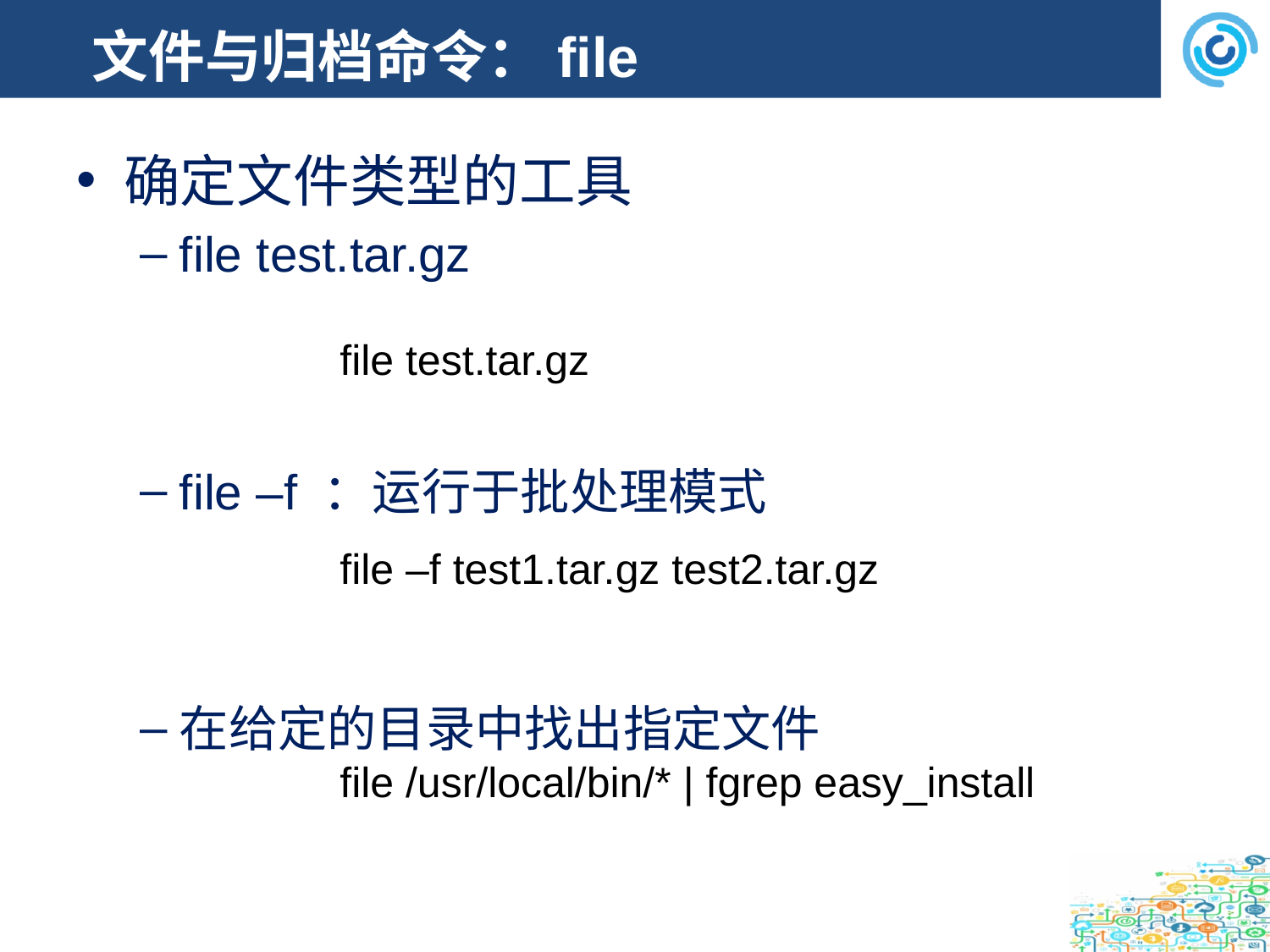

# 文件与归档命令：file
确定文件类型的工具
file test.tar.gz

file –f ：运行于批处理模式

在给定的目录中找出指定文件
file test.tar.gz
file –f test1.tar.gz test2.tar.gz
file /usr/local/bin/* | fgrep easy_install